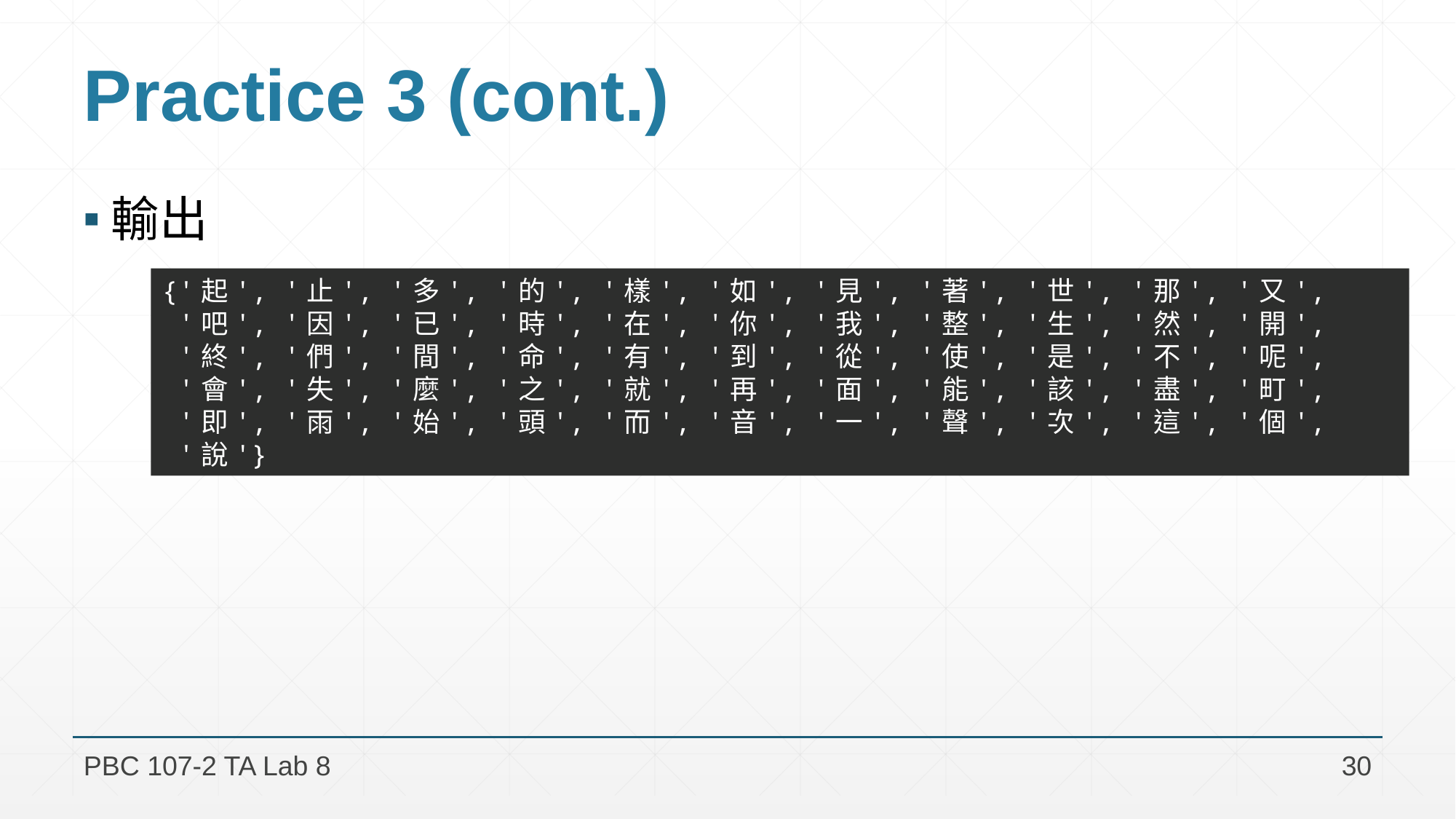

# Practice 3 (cont.)
輸出

{'起', '止', '多', '的', '樣', '如', '見', '著', '世', '那', '又', '吧', '因', '已', '時', '在', '你', '我', '整', '生', '然', '開', '終', '們', '間', '命', '有', '到', '從', '使', '是', '不', '呢', '會', '失', '麼', '之', '就', '再', '面', '能', '該', '盡', '町', '即', '雨', '始', '頭', '而', '音', '一', '聲', '次', '這', '個', '說'}
PBC 107-2 TA Lab 8
30